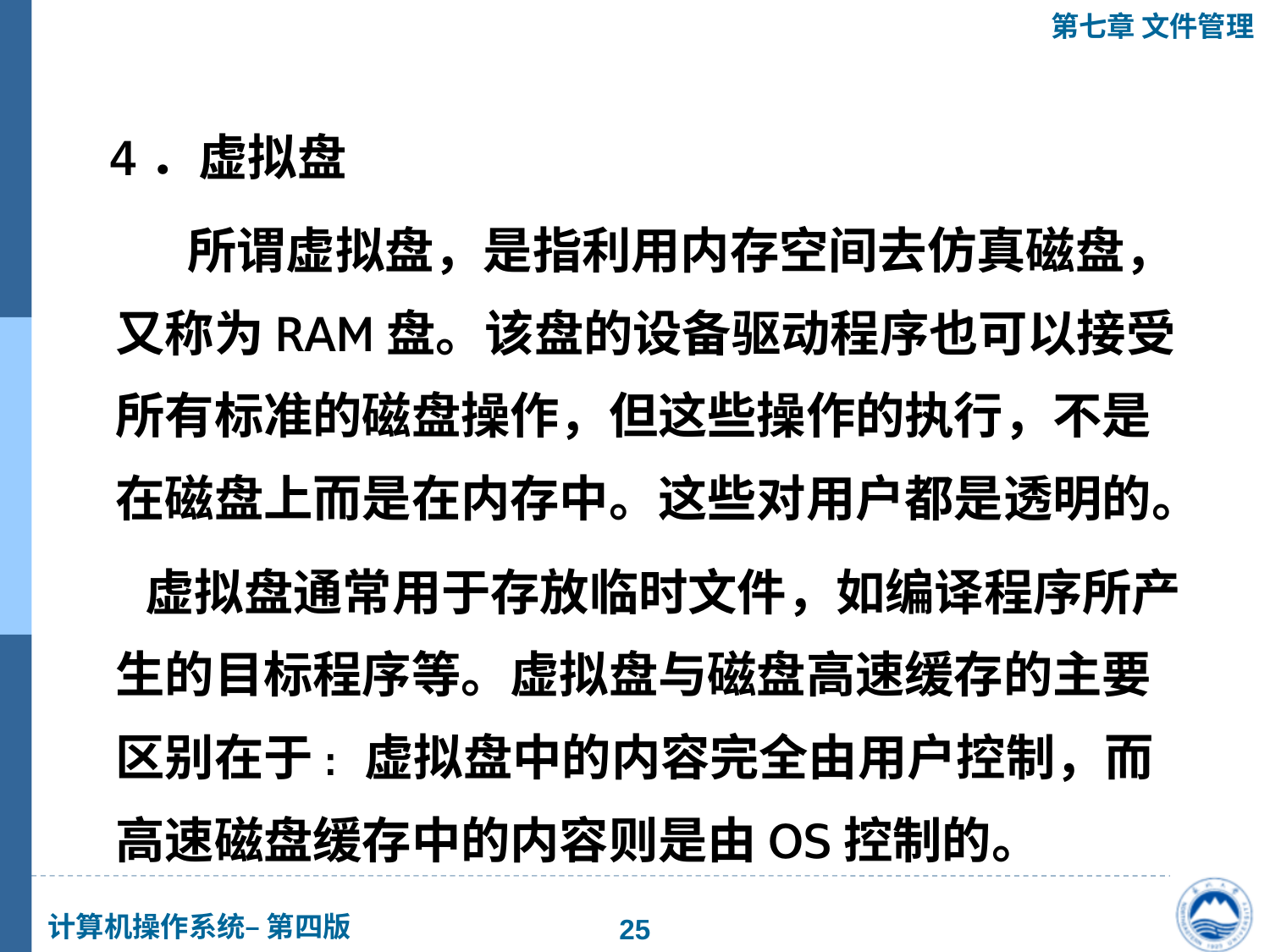

4．虚拟盘
　　 所谓虚拟盘，是指利用内存空间去仿真磁盘，又称为RAM盘。该盘的设备驱动程序也可以接受所有标准的磁盘操作，但这些操作的执行，不是在磁盘上而是在内存中。这些对用户都是透明的。
     虚拟盘通常用于存放临时文件，如编译程序所产生的目标程序等。虚拟盘与磁盘高速缓存的主要区别在于: 虚拟盘中的内容完全由用户控制，而高速磁盘缓存中的内容则是由OS控制的。